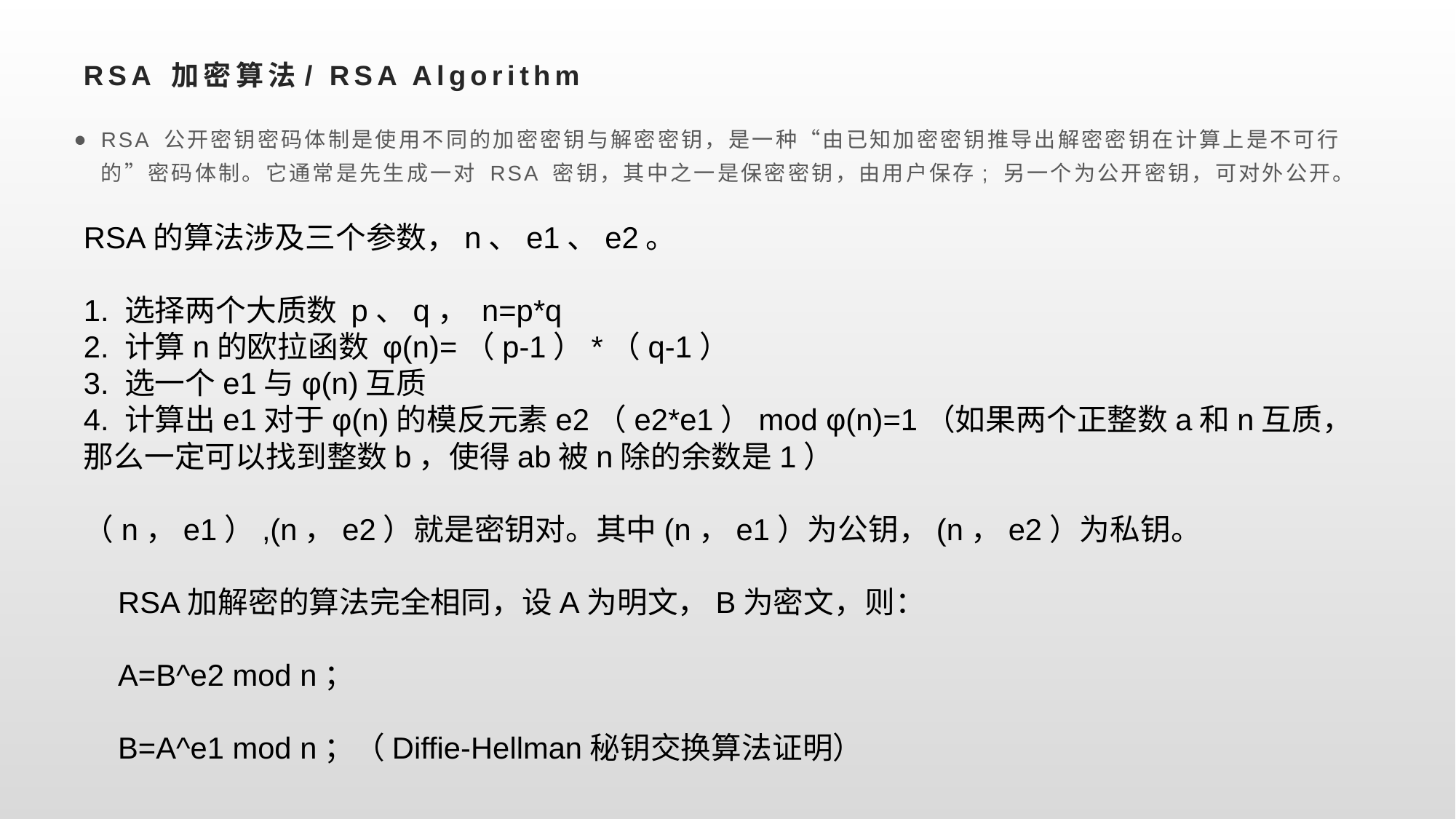

# RSA 加密算法/ RSA Algorithm
RSA 公开密钥密码体制是使用不同的加密密钥与解密密钥，是一种“由已知加密密钥推导出解密密钥在计算上是不可行的”密码体制。它通常是先生成一对 RSA 密钥，其中之一是保密密钥，由用户保存; 另一个为公开密钥，可对外公开。
RSA的算法涉及三个参数，n、e1、e2。

1. 选择两个大质数 p、q， n=p*q
2. 计算n的欧拉函数 φ(n)=（p-1）*（q-1）
3. 选一个e1与φ(n)互质
4. 计算出e1对于φ(n)的模反元素e2（e2*e1）mod φ(n)=1（如果两个正整数a和n互质，那么一定可以找到整数b，使得ab被n除的余数是1）
（n，e1）,(n，e2）就是密钥对。其中(n，e1）为公钥，(n，e2）为私钥。
    RSA加解密的算法完全相同，设A为明文，B为密文，则：
    A=B^e2 mod n；
    B=A^e1 mod n；（Diffie-Hellman秘钥交换算法证明）